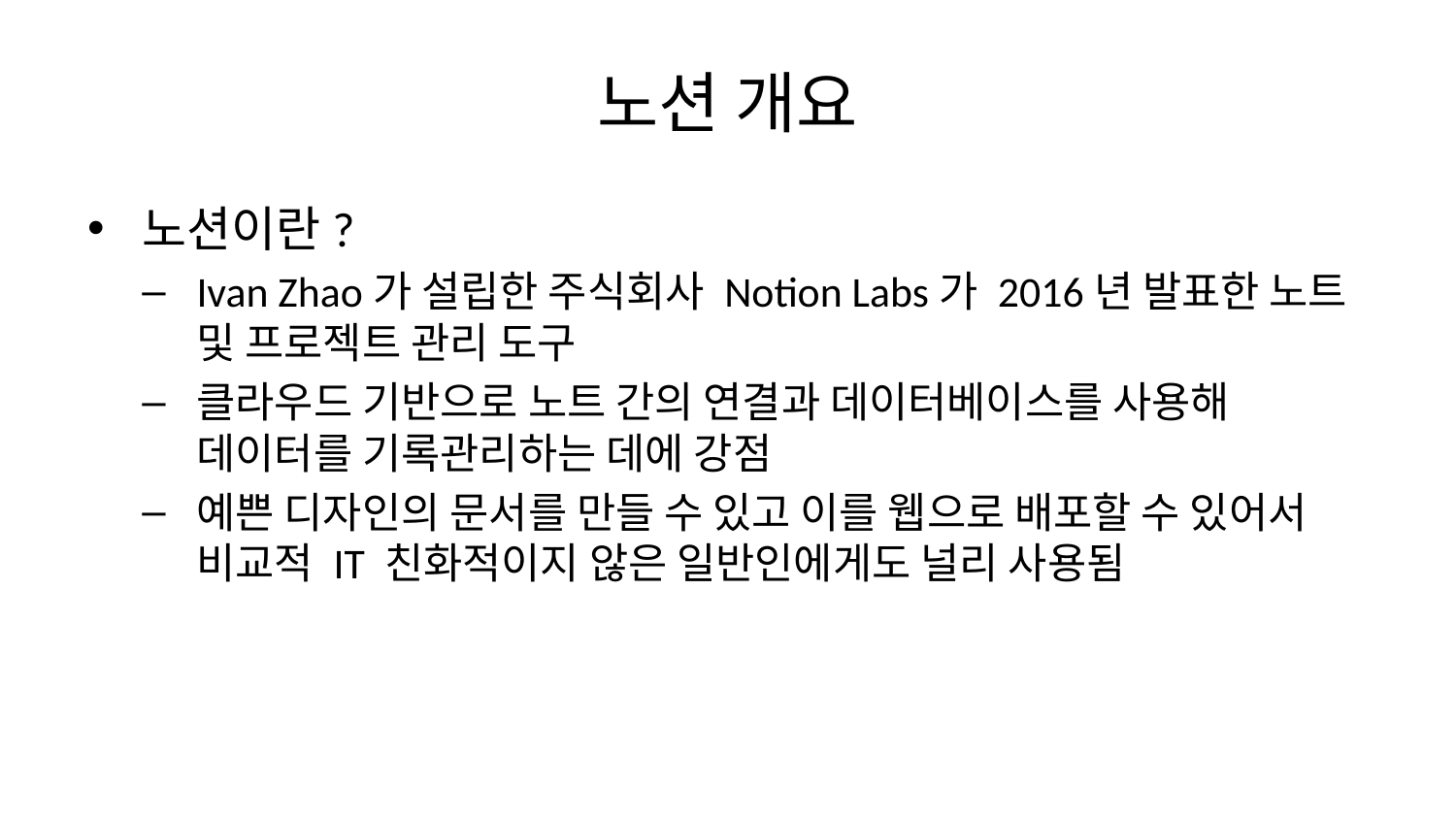

# 노션 개요
노션이란?
Ivan Zhao가 설립한 주식회사 Notion Labs가 2016년 발표한 노트 및 프로젝트 관리 도구
클라우드 기반으로 노트 간의 연결과 데이터베이스를 사용해 데이터를 기록관리하는 데에 강점
예쁜 디자인의 문서를 만들 수 있고 이를 웹으로 배포할 수 있어서 비교적 IT 친화적이지 않은 일반인에게도 널리 사용됨